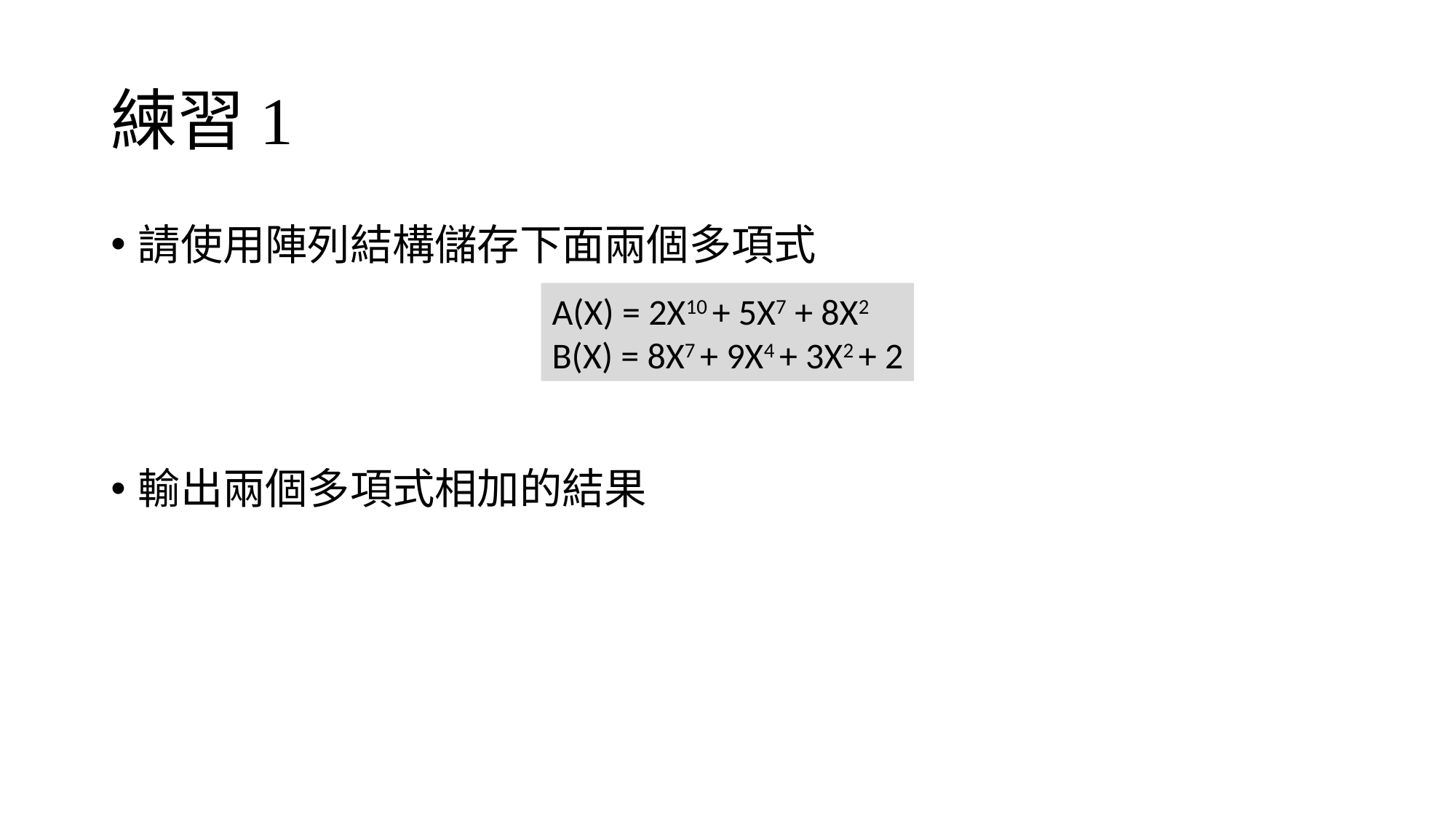

# 練習1
請使用陣列結構儲存下面兩個多項式

輸出兩個多項式相加的結果

A(X) = 2X10 + 5X7 + 8X2
B(X) = 8X7 + 9X4 + 3X2 + 2